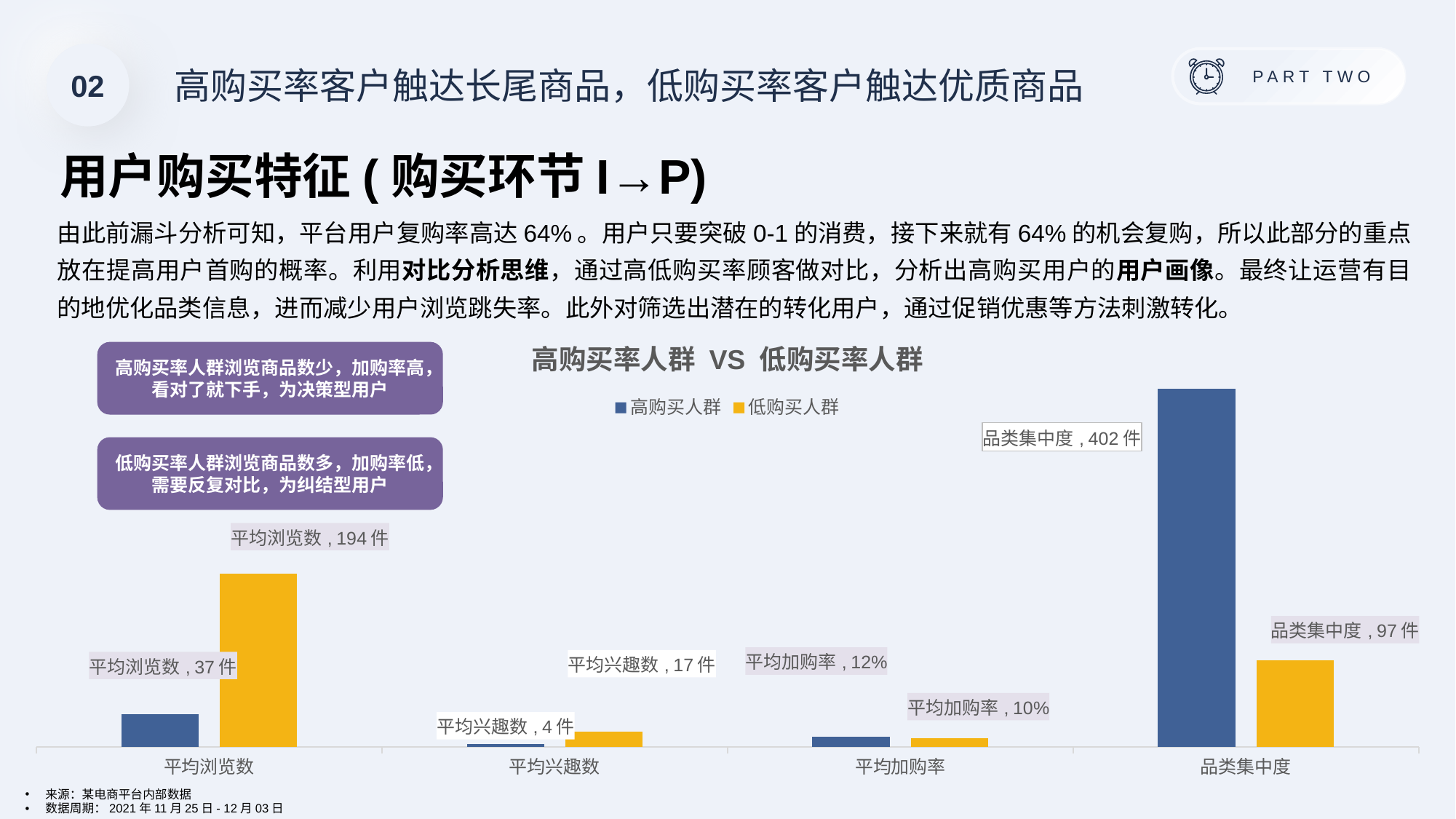

02
高购买率客户触达长尾商品，低购买率客户触达优质商品
用户购买特征(购买环节I→P)
由此前漏斗分析可知，平台用户复购率高达64%。用户只要突破0-1的消费，接下来就有64%的机会复购，所以此部分的重点放在提高用户首购的概率。利用对比分析思维，通过高低购买率顾客做对比，分析出高购买用户的用户画像。最终让运营有目的地优化品类信息，进而减少用户浏览跳失率。此外对筛选出潜在的转化用户，通过促销优惠等方法刺激转化。

### Chart: 高购买率人群 VS 低购买率人群

| Category | 高购买人群 | 低购买人群 |
|---|---|---|
| 平均浏览数 | 36.7203 | 194.1556 |
| 平均兴趣数 | 3.6573 | 17.4333 |
| 平均加购率 | 11.513759 | 9.920333000000001 |
| 品类集中度 | 402.0 | 97.0 |
高购买率人群浏览商品数少，加购率高，看对了就下手，为决策型用户
低购买率人群浏览商品数多，加购率低，需要反复对比，为纠结型用户
来源：某电商平台内部数据
数据周期：2021年11月25日- 12月03日